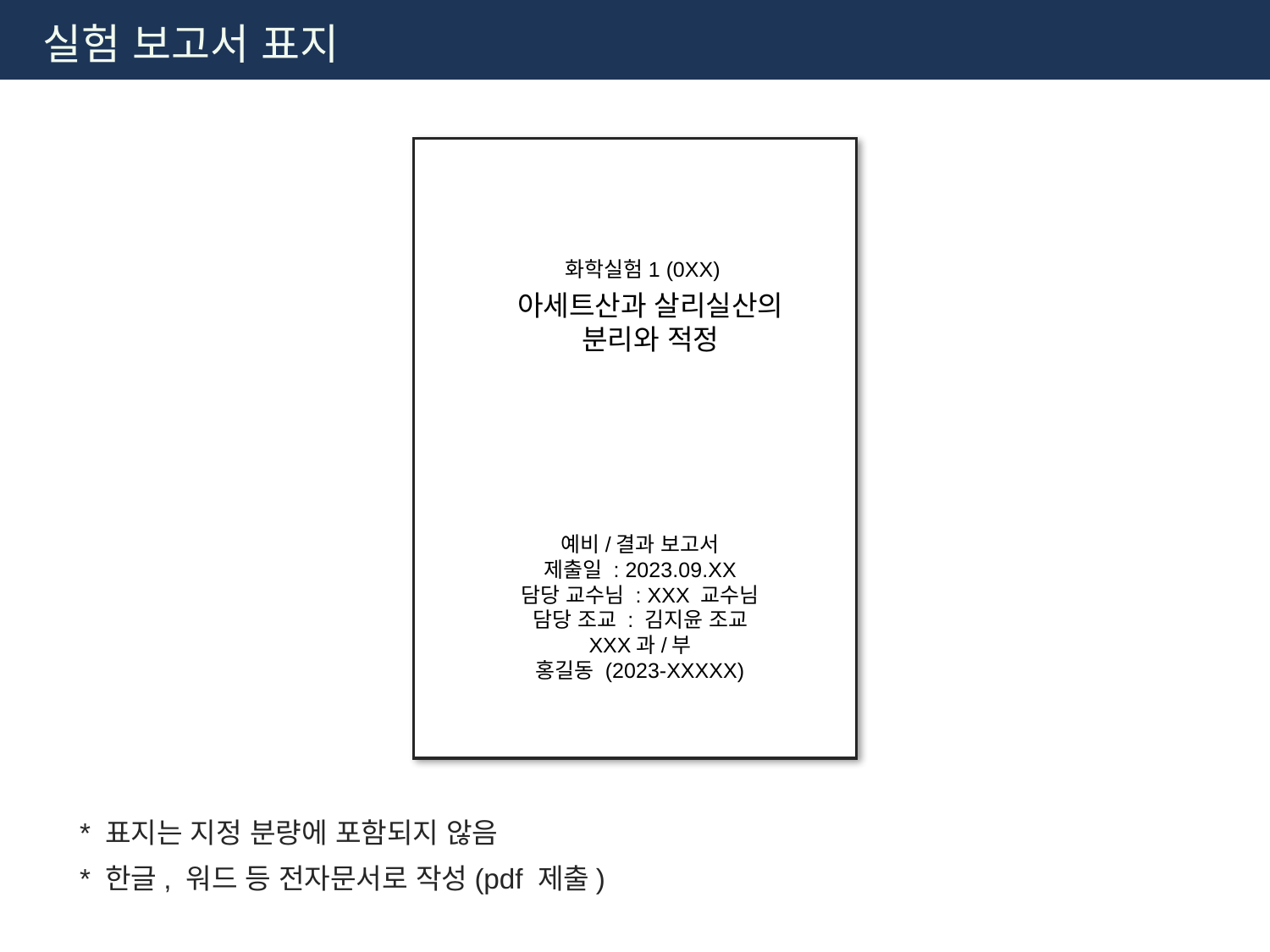

실험 보고서 표지

화학실험1 (0XX)
아세트산과 살리실산의
분리와 적정
예비/결과 보고서
제출일 : 2023.09.XX
담당 교수님 : XXX 교수님
담당 조교 : 김지윤 조교
XXX과/부
홍길동 (2023-XXXXX)

* 표지는 지정 분량에 포함되지 않음
* 한글, 워드 등 전자문서로 작성(pdf 제출)